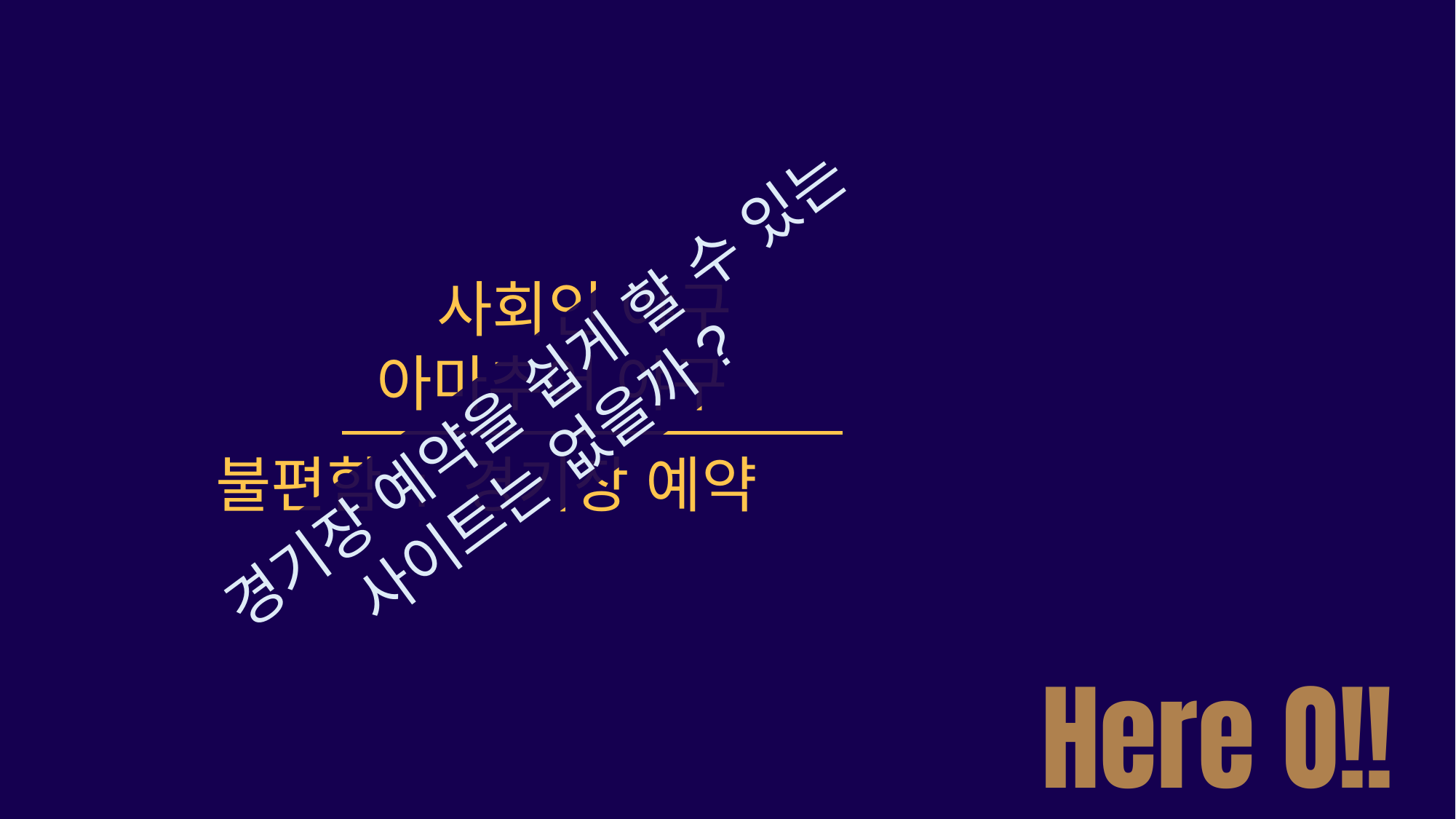

사회인 야구
경기장 예약을 쉽게 할 수 있는
	사이트는 없을까?
아마추어 야구
불편함 : 경기장 예약
# Here O!!